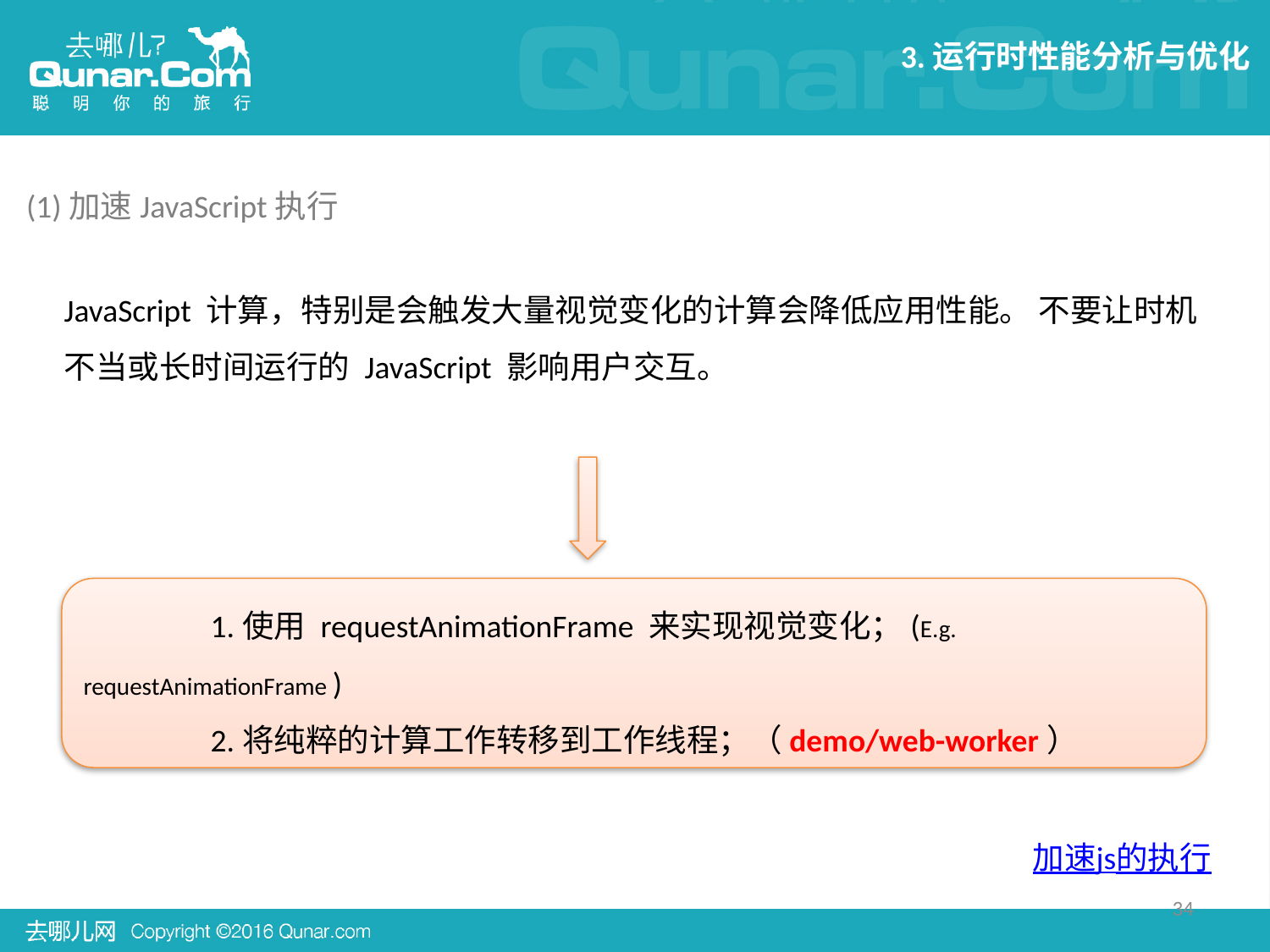

3.运行时性能分析与优化
(1)加速JavaScript执行
JavaScript 计算，特别是会触发大量视觉变化的计算会降低应用性能。 不要让时机不当或长时间运行的 JavaScript 影响用户交互。

	1.使用 requestAnimationFrame 来实现视觉变化；(E.g.  requestAnimationFrame )
 	2.将纯粹的计算工作转移到工作线程；（demo/web-worker）
加速js的执行
34